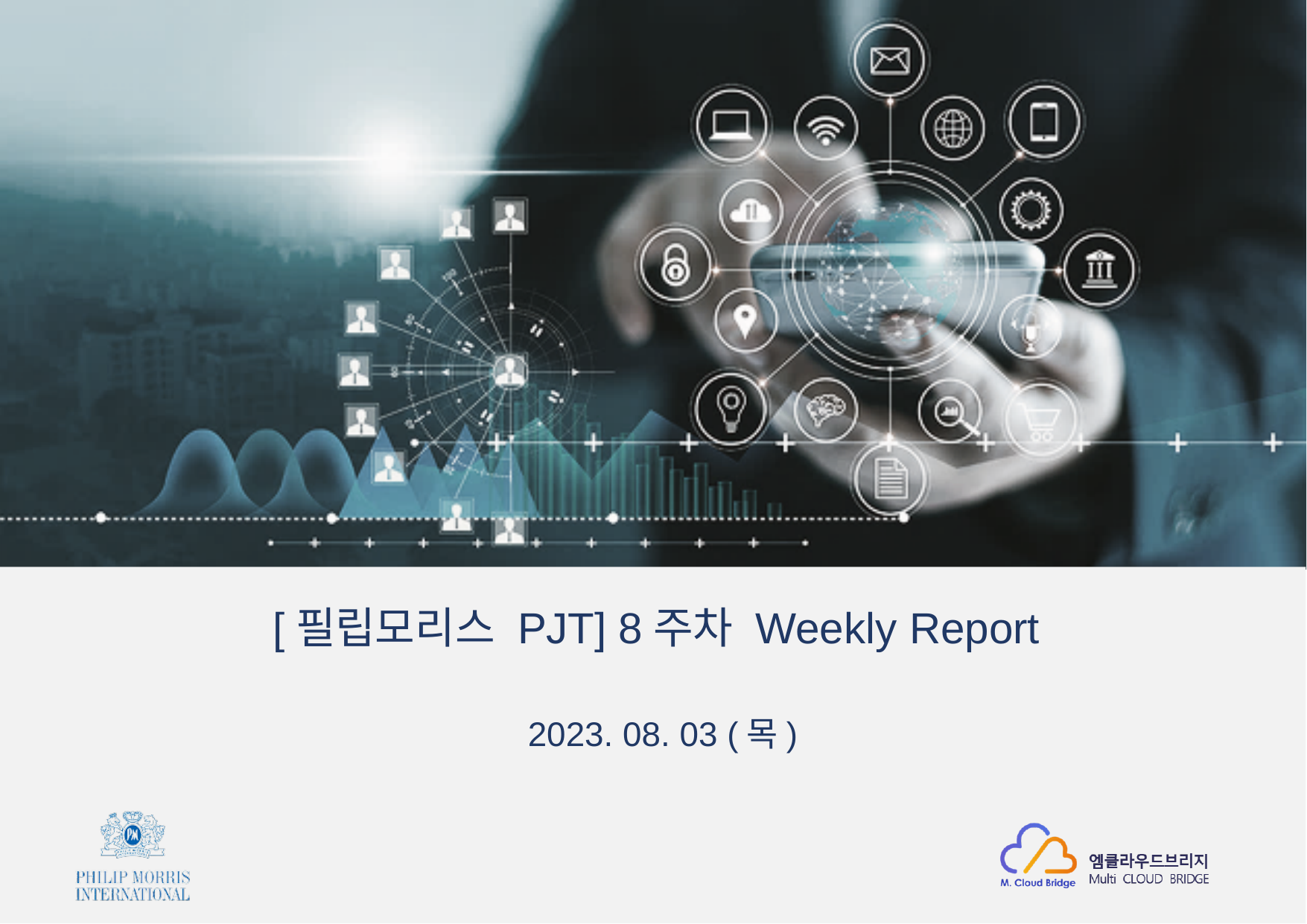

[필립모리스 PJT] 8주차 Weekly Report
2023. 08. 03 (목)